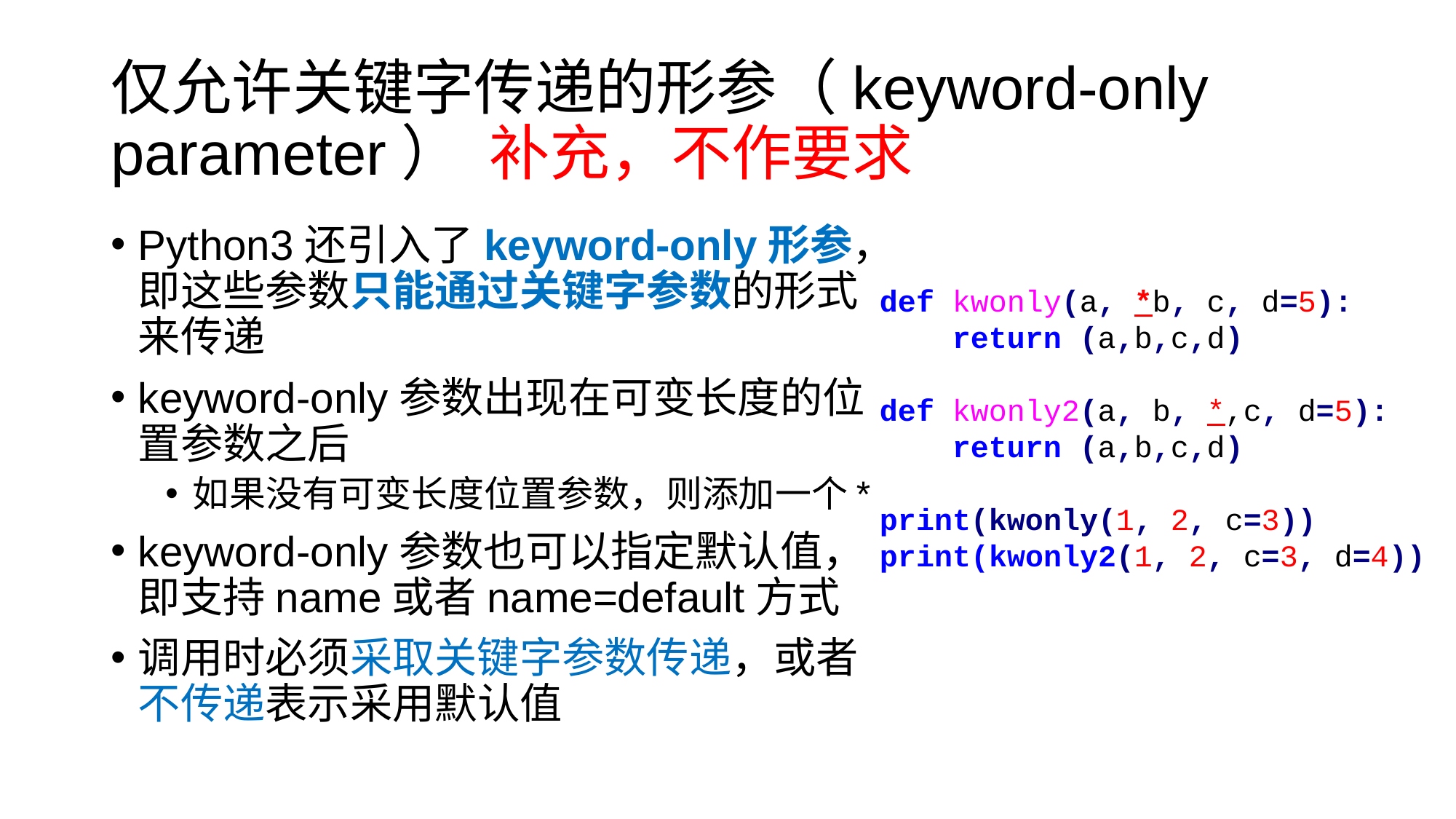

# 仅允许关键字传递的形参（keyword-only parameter）  补充，不作要求
Python3还引入了keyword-only形参，即这些参数只能通过关键字参数的形式来传递
keyword-only参数出现在可变长度的位置参数之后
如果没有可变长度位置参数，则添加一个*
keyword-only参数也可以指定默认值，即支持name或者name=default方式
调用时必须采取关键字参数传递，或者不传递表示采用默认值
def kwonly(a, *b, c, d=5):
    return (a,b,c,d)

def kwonly2(a, b, *,c, d=5):
    return (a,b,c,d)

print(kwonly(1, 2, c=3))
print(kwonly2(1, 2, c=3, d=4))